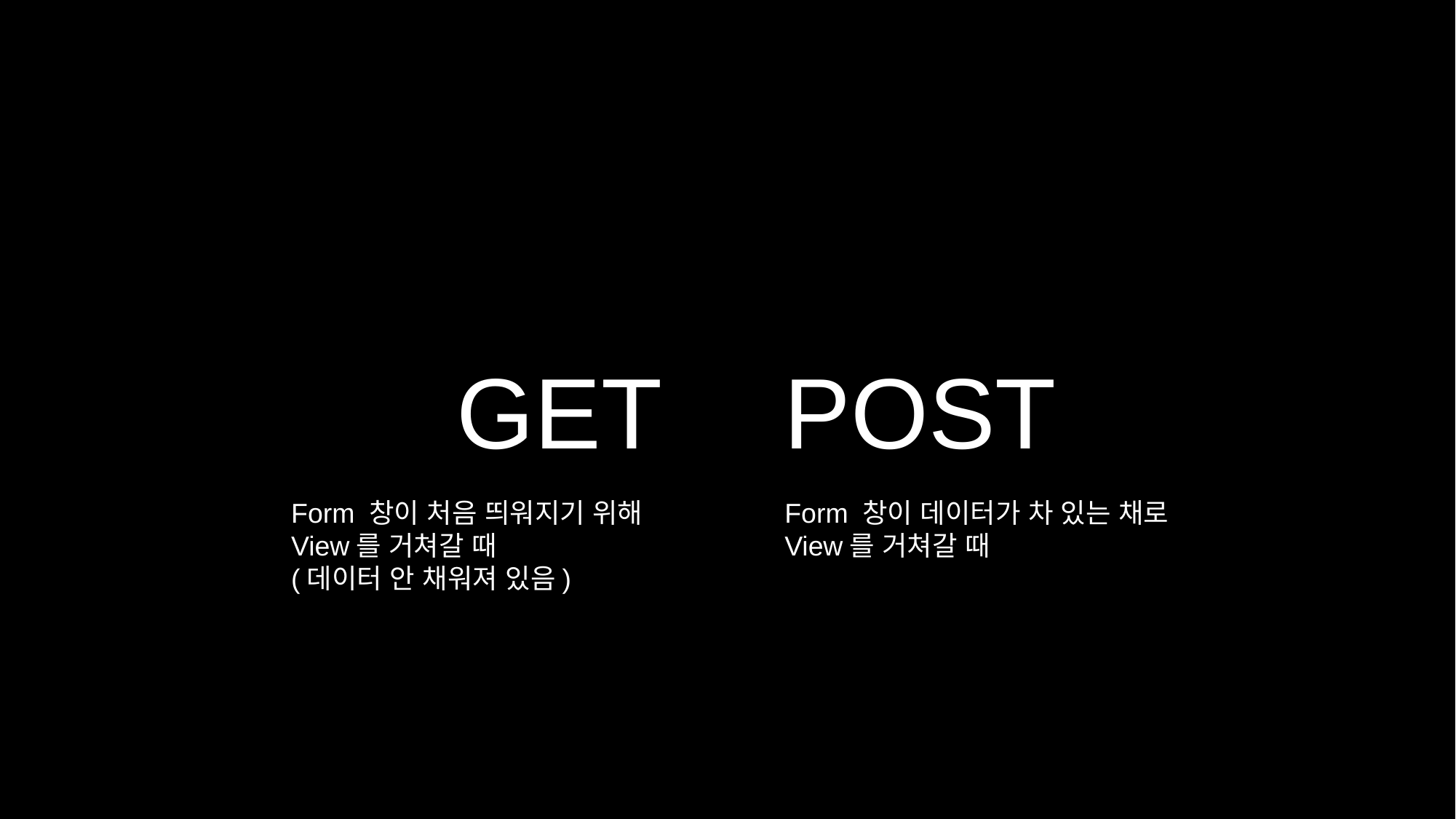

GET		POST
Form 창이 처음 띄워지기 위해
View를 거쳐갈 때
(데이터 안 채워져 있음)
Form 창이 데이터가 차 있는 채로
View를 거쳐갈 때